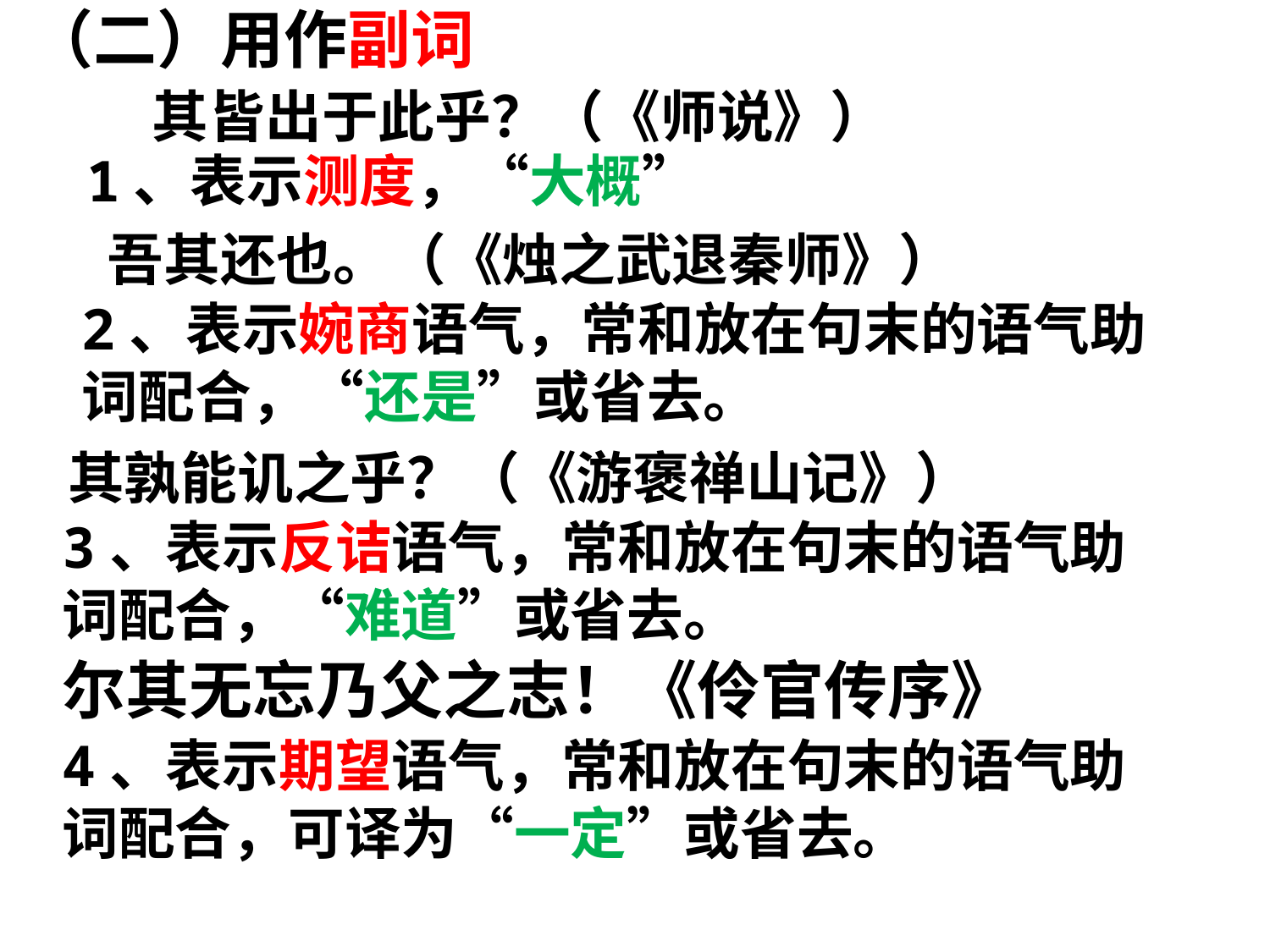

（二）用作副词
其皆出于此乎？（《师说》）
1、表示测度，“大概”
吾其还也。（《烛之武退秦师》）
2、表示婉商语气，常和放在句末的语气助词配合，“还是”或省去。
其孰能讥之乎？（《游褒禅山记》）
3、表示反诘语气，常和放在句末的语气助词配合，“难道”或省去。
尔其无忘乃父之志！《伶官传序》
4、表示期望语气，常和放在句末的语气助词配合，可译为“一定”或省去。